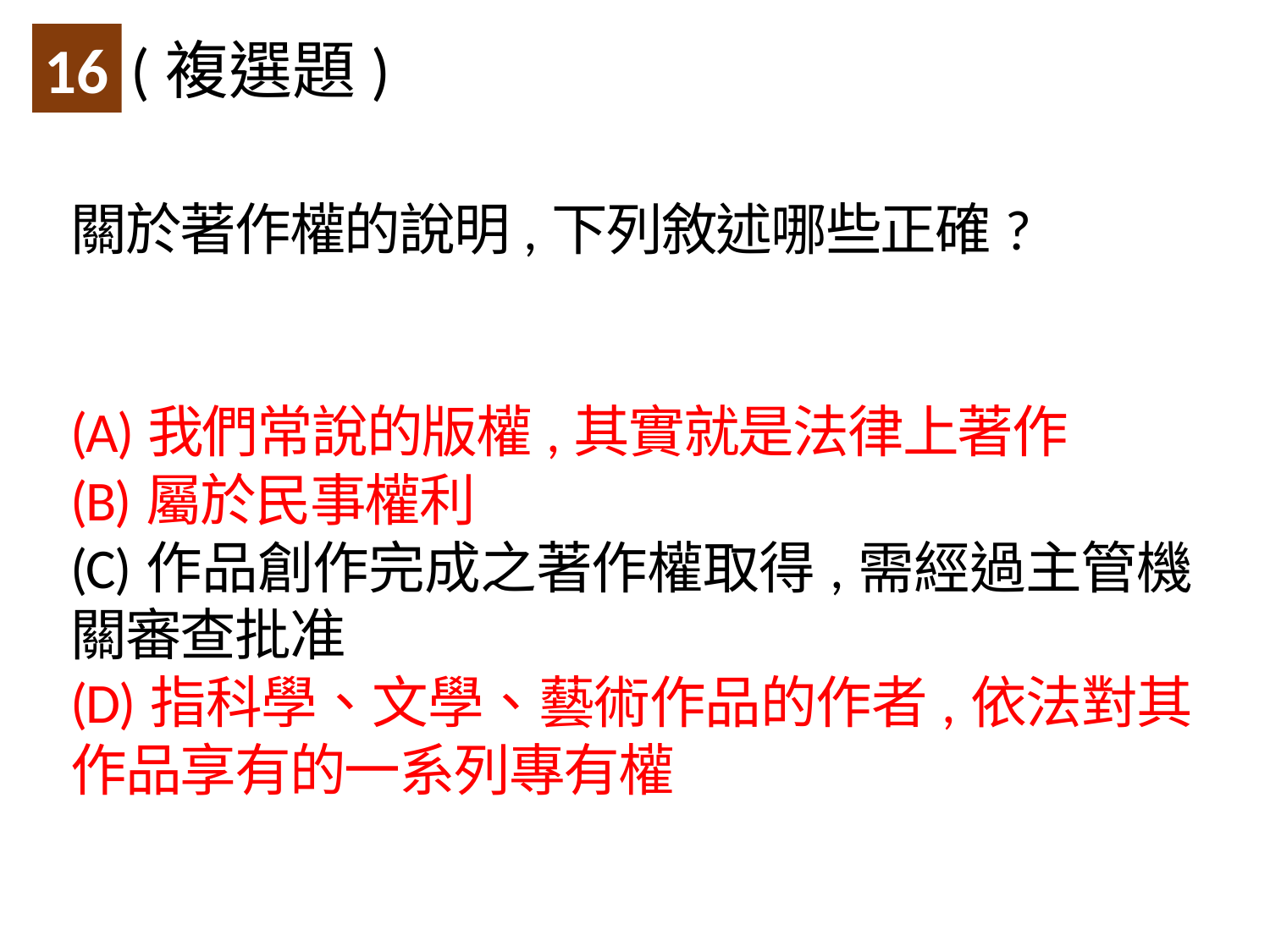

(複選題)
16
關於著作權的說明,下列敘述哪些正確?

(A)我們常說的版權,其實就是法律上著作
(B)屬於民事權利
(C)作品創作完成之著作權取得,需經過主管機關審查批准
(D)指科學、文學、藝術作品的作者,依法對其作品享有的一系列專有權